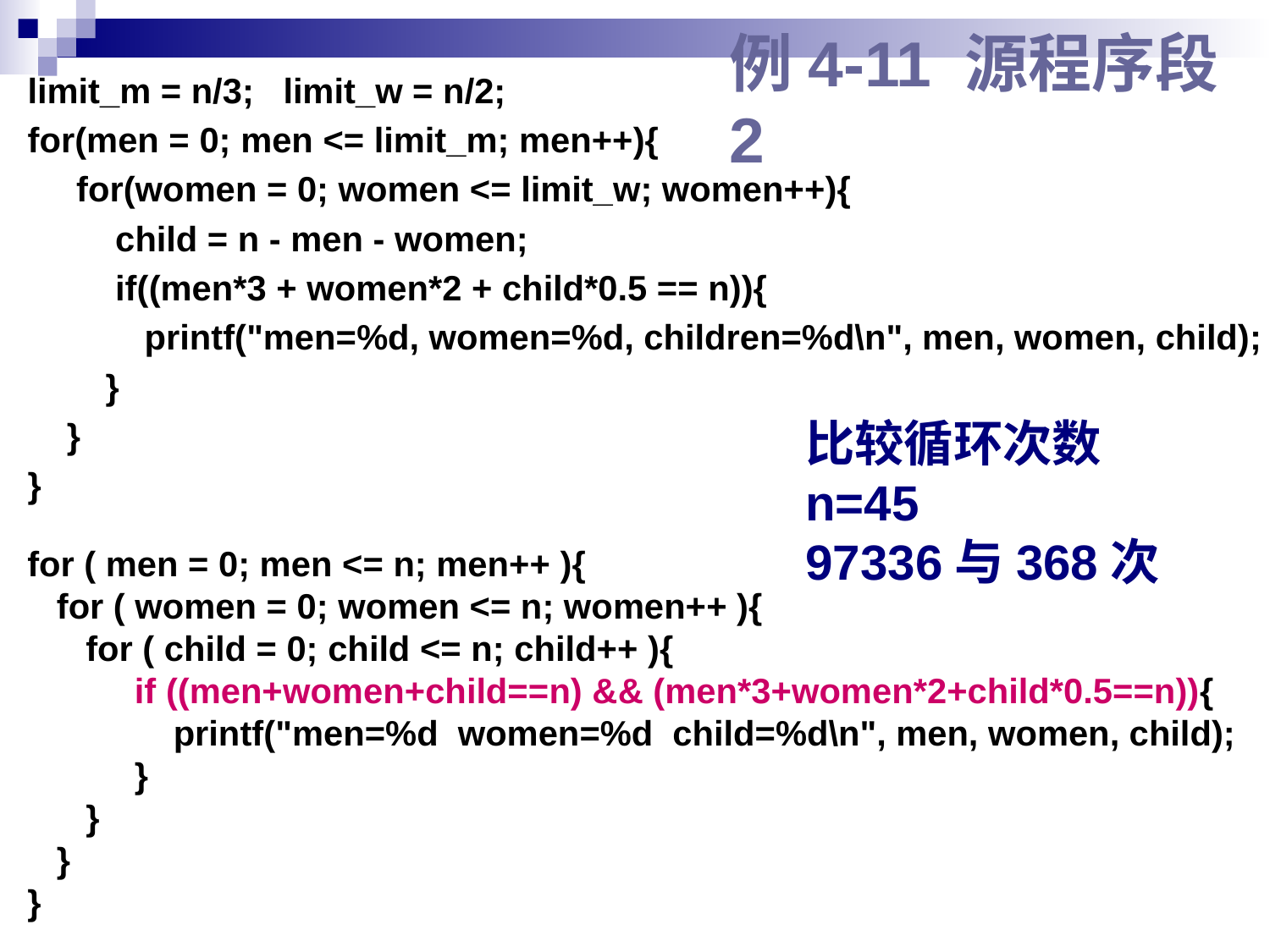

# 例4-11 源程序段2
limit_m = n/3;   limit_w = n/2;
for(men = 0; men <= limit_m; men++){
     for(women = 0; women <= limit_w; women++){
         child = n - men - women;
         if((men*3 + women*2 + child*0.5 == n)){
            printf("men=%d, women=%d, children=%d\n", men, women, child);
        }
    }
}
比较循环次数
n=45
97336与368次
for ( men = 0; men <= n; men++ ){
   for ( women = 0; women <= n; women++ ){
      for ( child = 0; child <= n; child++ ){
           if ((men+women+child==n) && (men*3+women*2+child*0.5==n)){
               printf("men=%d  women=%d  child=%d\n", men, women, child);
           }
      }
   }
}